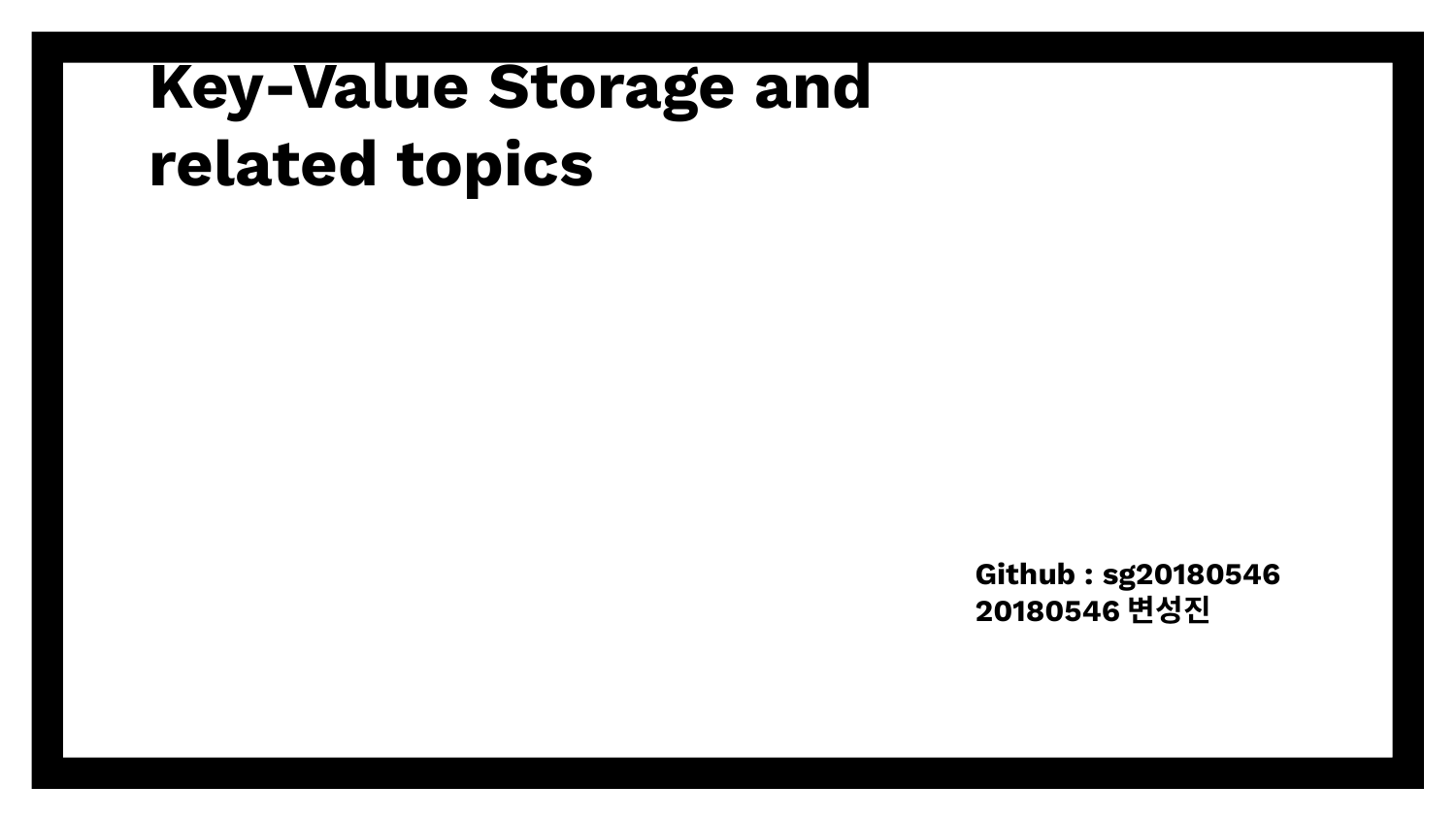

Key-Value Storage and related topics

Github : sg20180546
20180546변성진